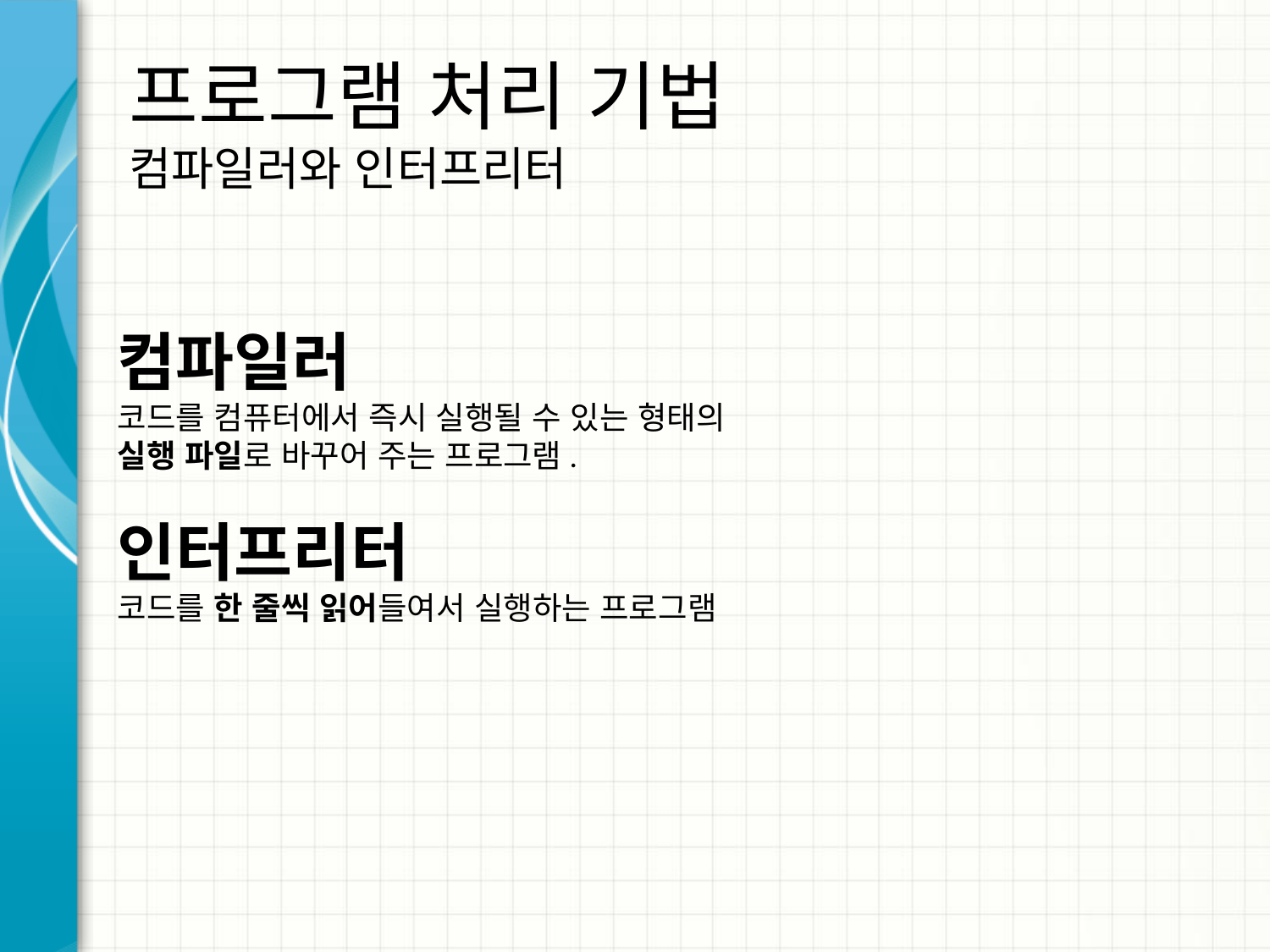

# 프로그램 처리 기법 컴파일러와 인터프리터
컴파일러
코드를 컴퓨터에서 즉시 실행될 수 있는 형태의
실행 파일로 바꾸어 주는 프로그램.
인터프리터
코드를 한 줄씩 읽어들여서 실행하는 프로그램